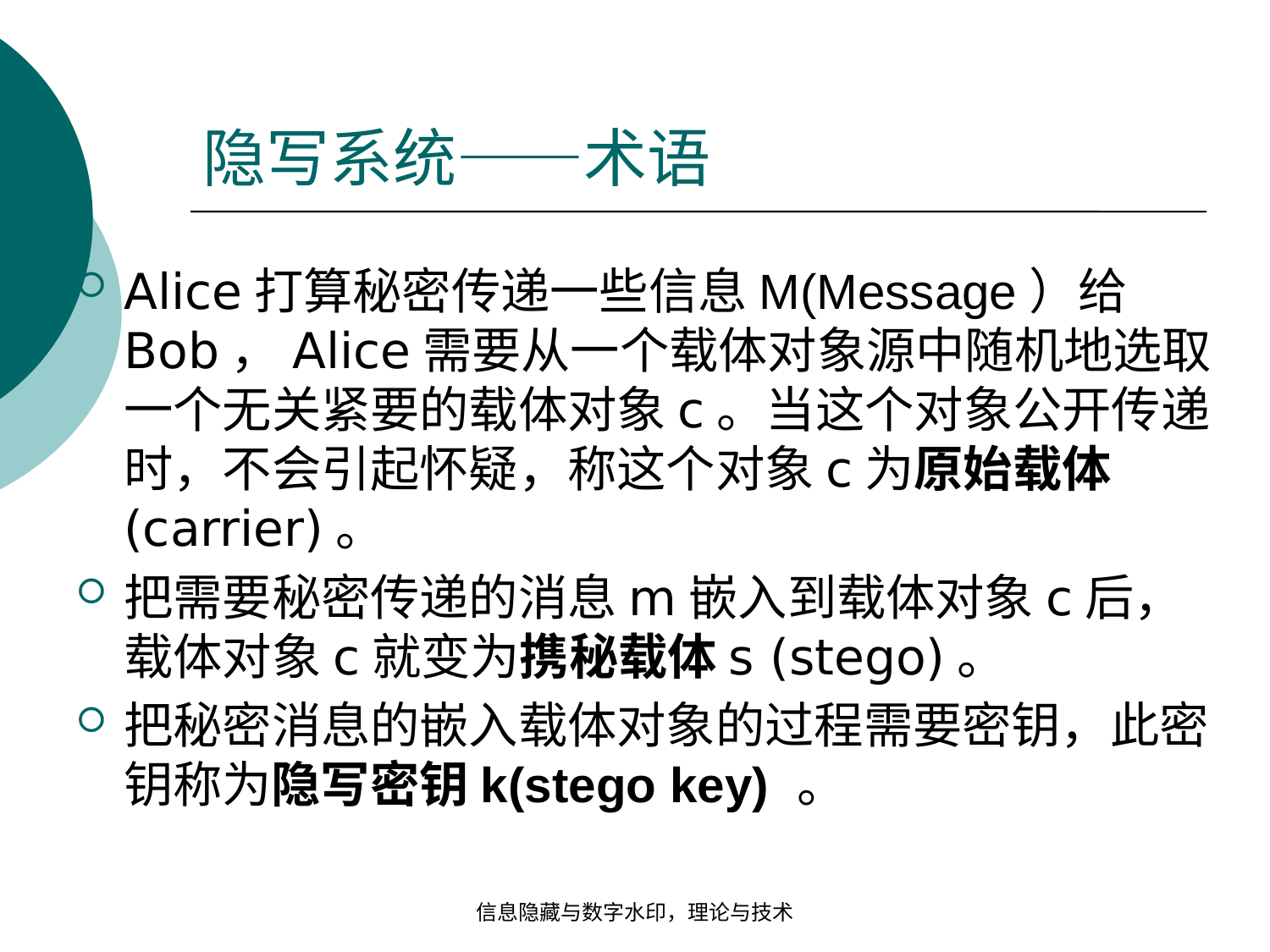

# 隐写系统——术语
Alice打算秘密传递一些信息M(Message）给Bob，Alice需要从一个载体对象源中随机地选取一个无关紧要的载体对象c。当这个对象公开传递时，不会引起怀疑，称这个对象c为原始载体 (carrier)。
把需要秘密传递的消息m嵌入到载体对象c后，载体对象c就变为携秘载体s (stego)。
把秘密消息的嵌入载体对象的过程需要密钥，此密钥称为隐写密钥k(stego key) 。

信息隐藏与数字水印，理论与技术
6